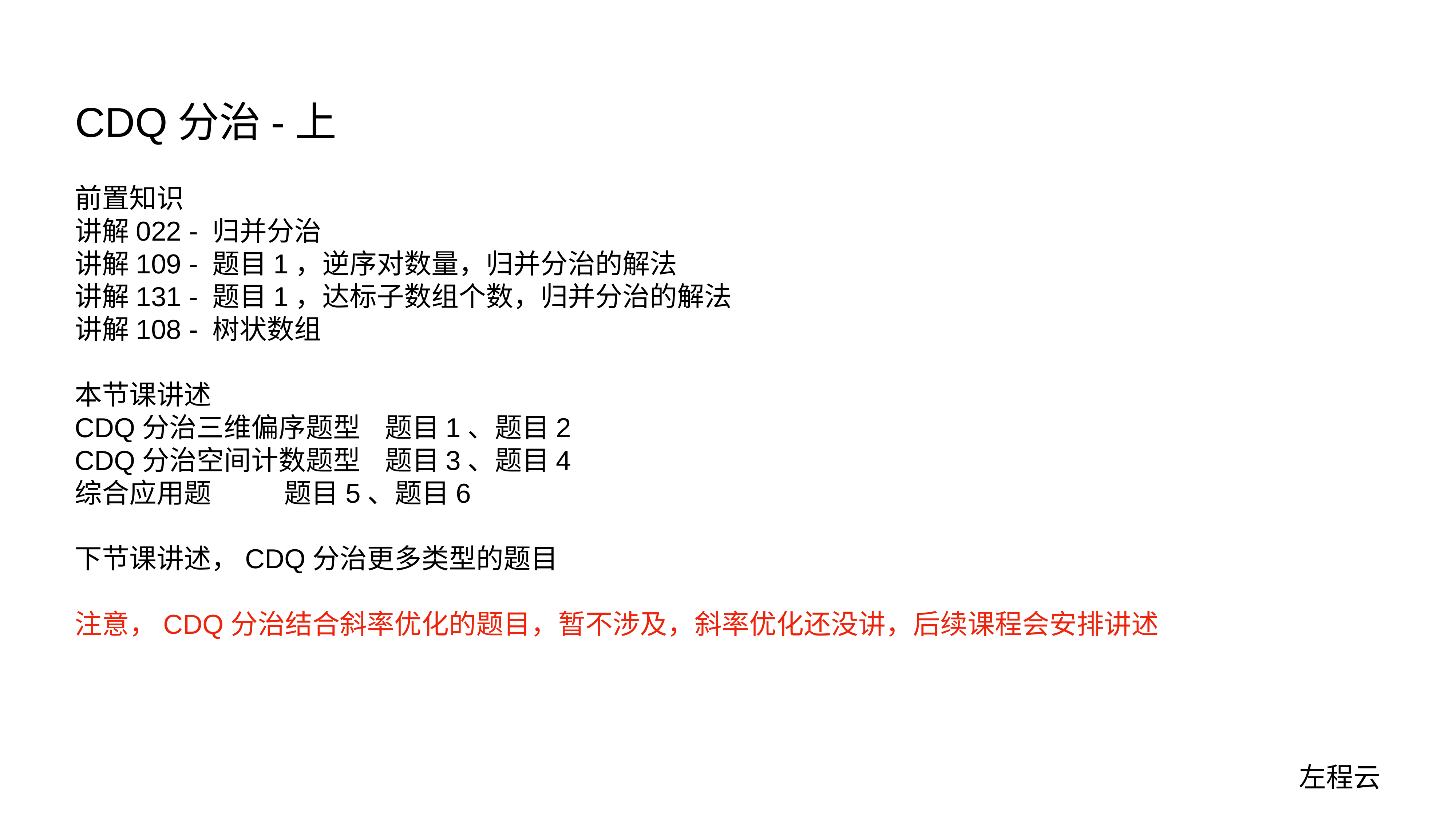

# CDQ分治-上
前置知识
讲解022 - 归并分治
讲解109 - 题目1，逆序对数量，归并分治的解法
讲解131 - 题目1，达标子数组个数，归并分治的解法
讲解108 - 树状数组

本节课讲述
CDQ分治三维偏序题型    题目1、题目2
CDQ分治空间计数题型    题目3、题目4
综合应用题            题目5、题目6

下节课讲述，CDQ分治更多类型的题目

注意，CDQ分治结合斜率优化的题目，暂不涉及，斜率优化还没讲，后续课程会安排讲述
左程云